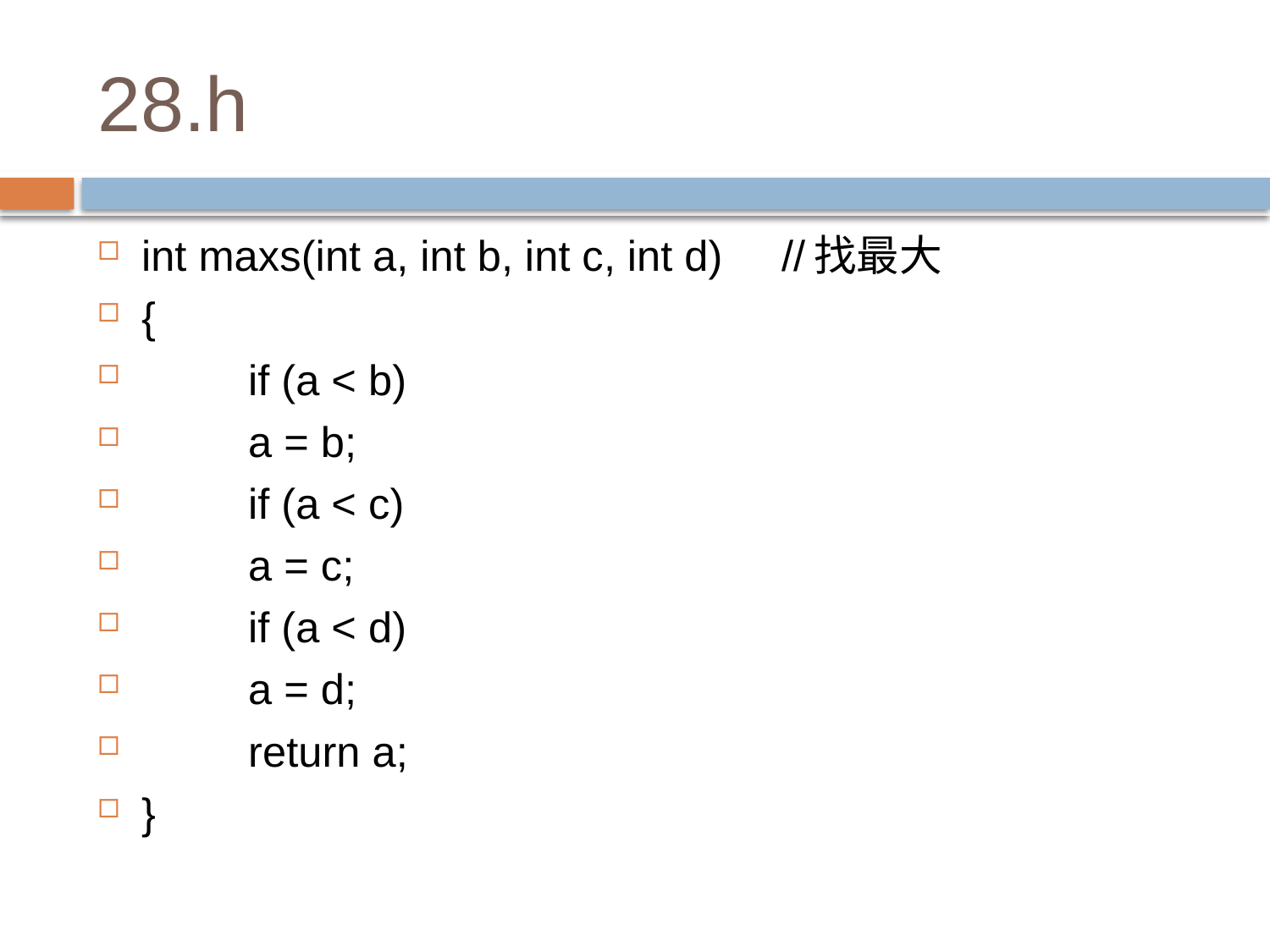

# 28.h
int maxs(int a, int b, int c, int d)								//找最大
{
	if (a < b)
		a = b;
	if (a < c)
		a = c;
	if (a < d)
		a = d;
	return a;
}